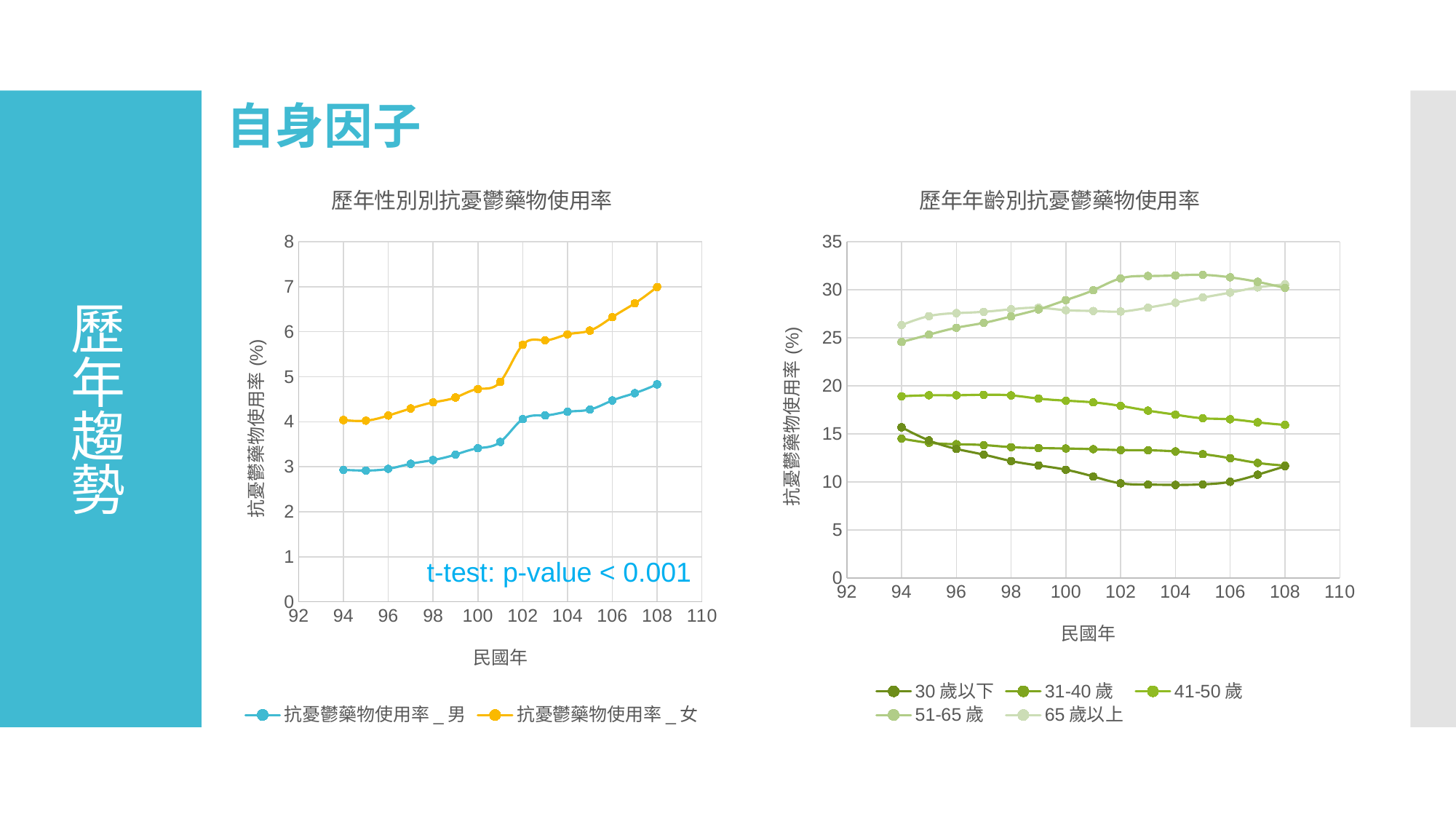

自身因子
# 歷年趨勢

### Chart: 歷年性別別抗憂鬱藥物使用率

| Category | 抗憂鬱藥物使用率_男 | 抗憂鬱藥物使用率_女 |
|---|---|---|

### Chart: 歷年年齡別抗憂鬱藥物使用率

| Category | 30歲以下 | 31-40歲 | 41-50歲 | 51-65歲 | 65歲以上 |
|---|---|---|---|---|---|
t-test: p-value < 0.001